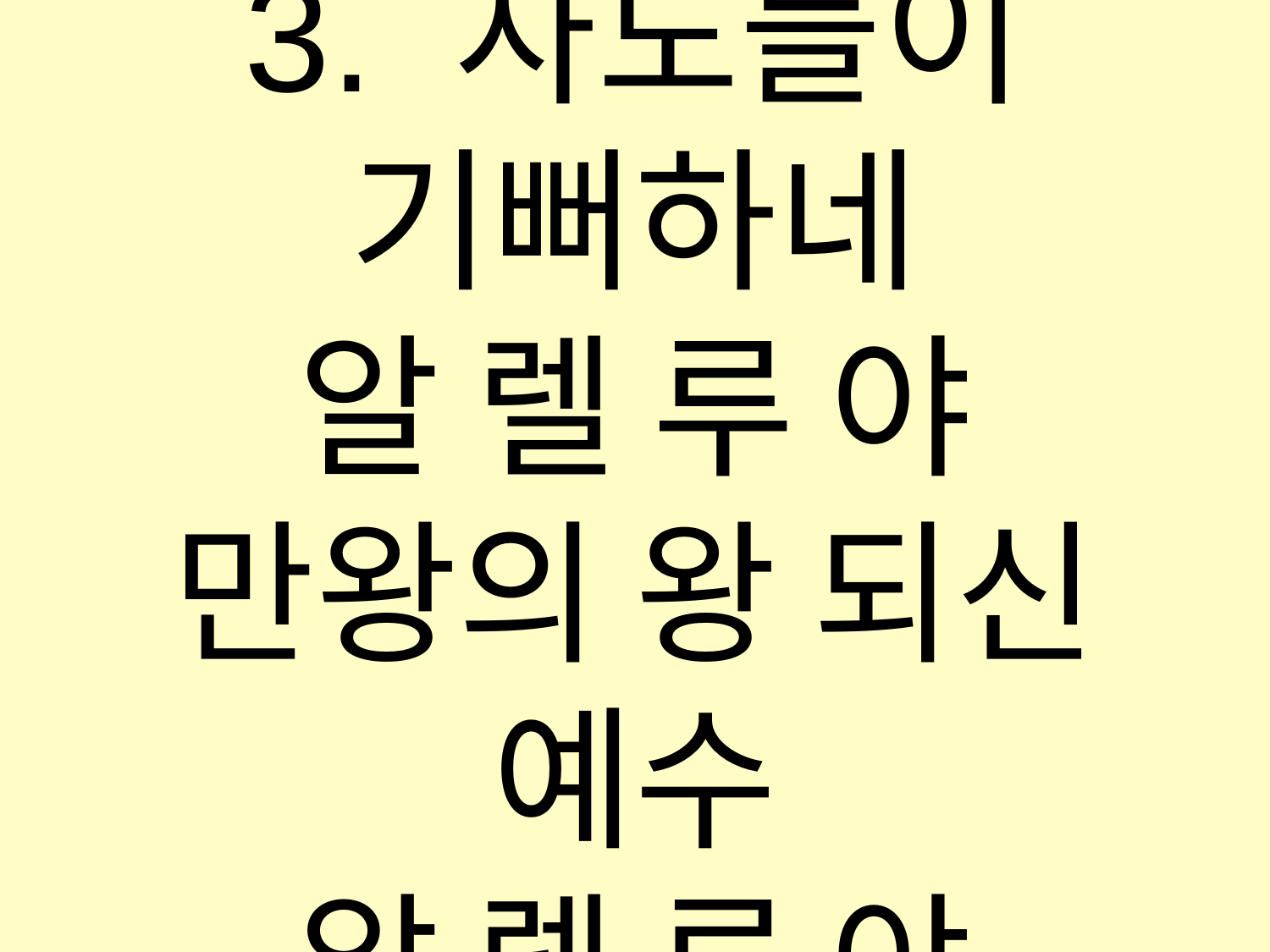

3. 사도들이 기뻐하네
알 렐 루 야
만왕의 왕 되신 예수
알 렐 루 야